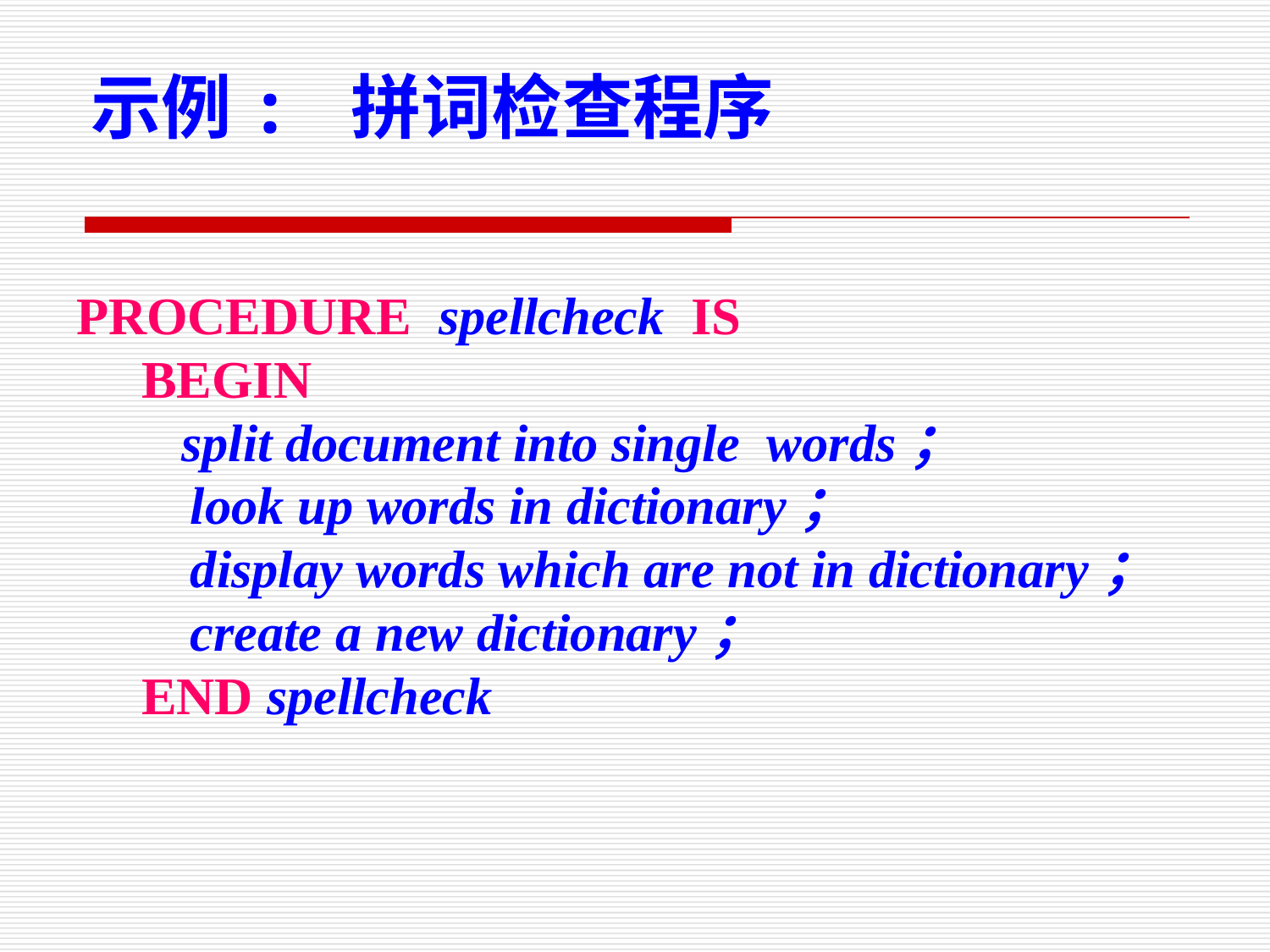

示例: 拼词检查程序
PROCEDURE  spellcheck  IS
BEGIN
   split document into single  words；
   look up words in dictionary；
   display words which are not in dictionary；
   create a new dictionary；
END spellcheck